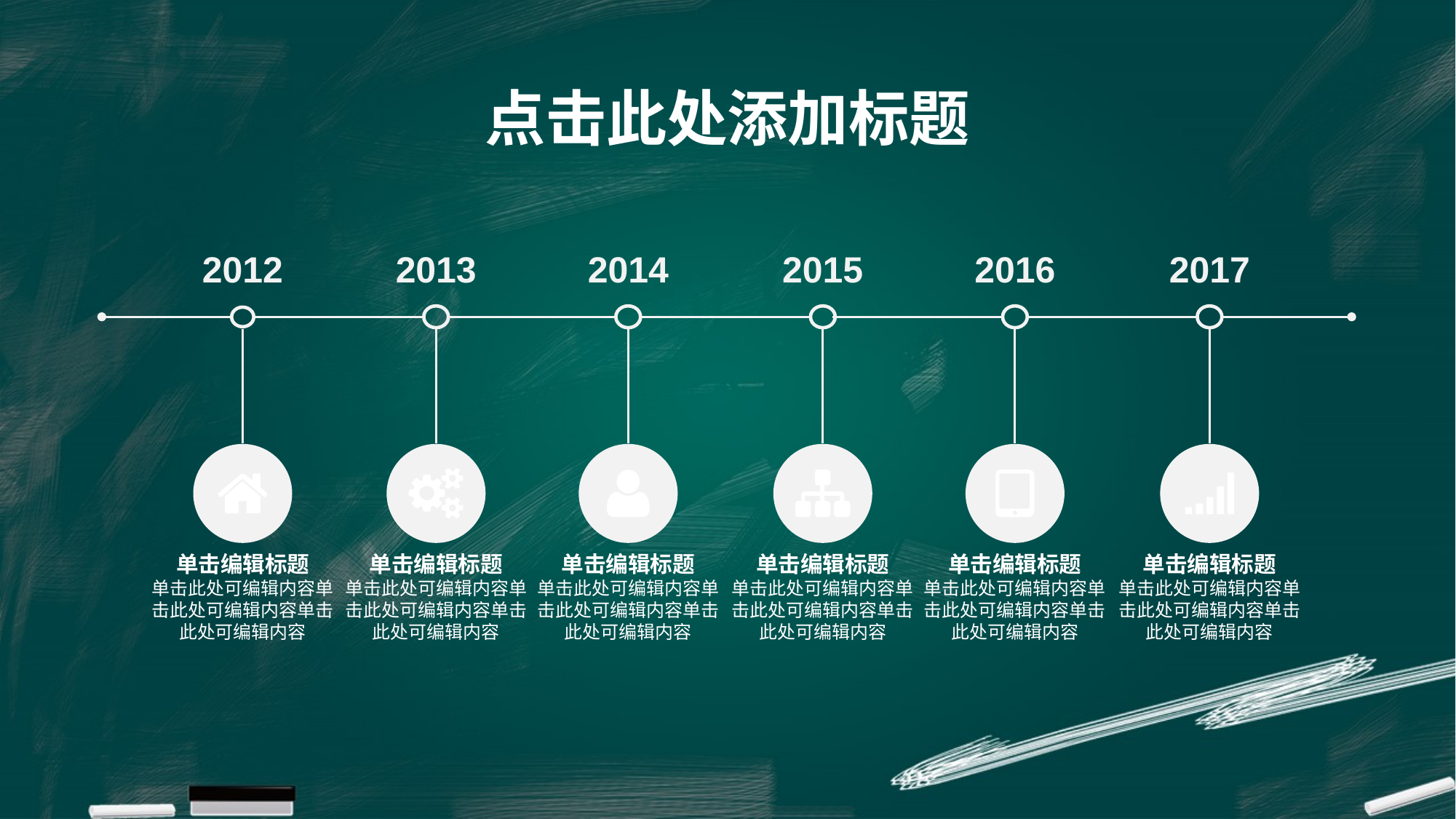

点击此处添加标题
2012
2013
2014
2015
2016
2017

单击编辑标题
单击此处可编辑内容单击此处可编辑内容单击此处可编辑内容
单击编辑标题
单击此处可编辑内容单击此处可编辑内容单击此处可编辑内容
单击编辑标题
单击此处可编辑内容单击此处可编辑内容单击此处可编辑内容
单击编辑标题
单击此处可编辑内容单击此处可编辑内容单击此处可编辑内容
单击编辑标题
单击此处可编辑内容单击此处可编辑内容单击此处可编辑内容
单击编辑标题
单击此处可编辑内容单击此处可编辑内容单击此处可编辑内容